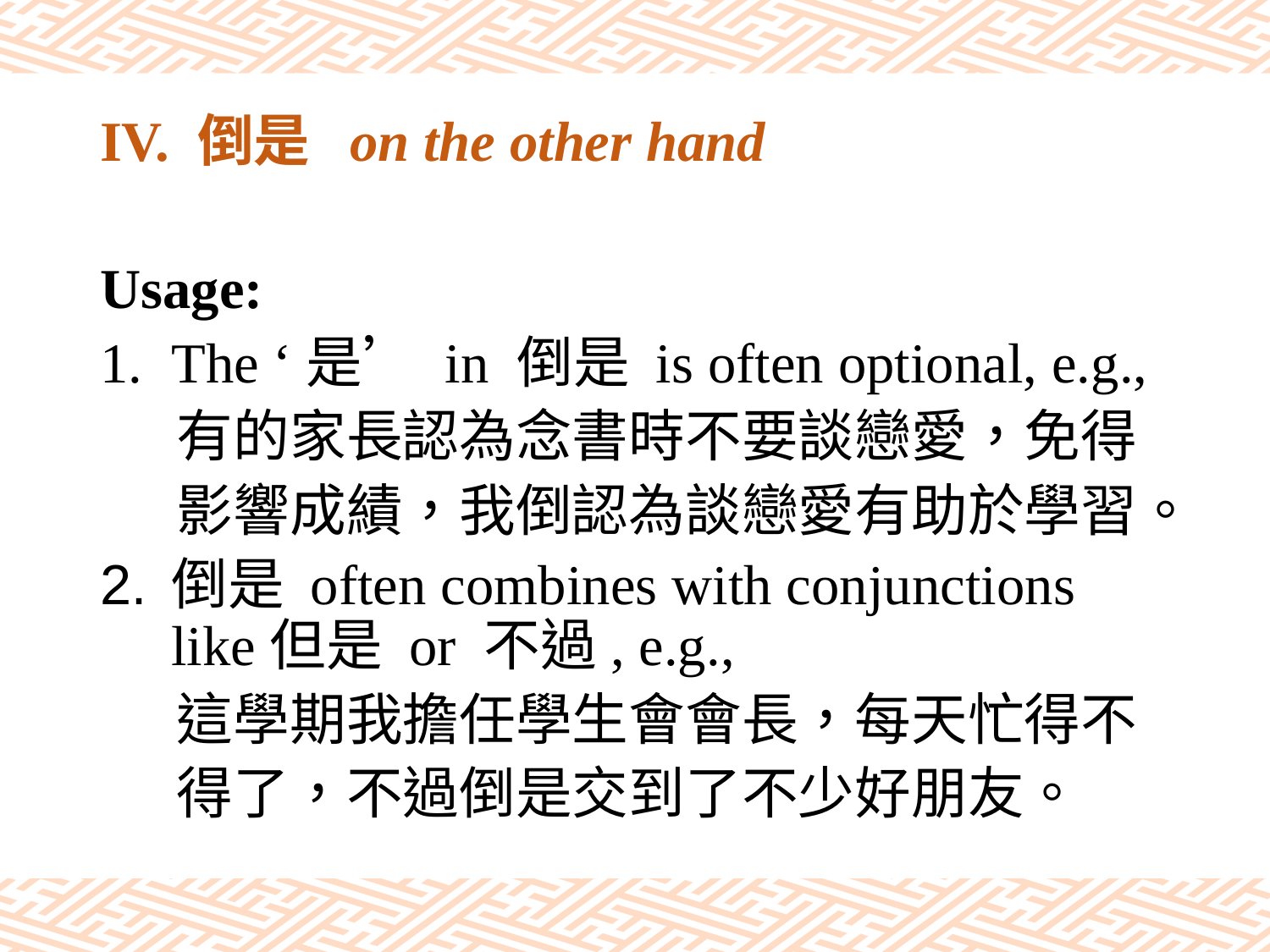

# IV. 倒是  on the other hand
Usage:
The ‘是’ in 倒是 is often optional, e.g.,
     有的家長認為念書時不要談戀愛，免得
     影響成績，我倒認為談戀愛有助於學習。
倒是 often combines with conjunctions like但是 or 不過, e.g.,
     這學期我擔任學生會會長，每天忙得不
     得了，不過倒是交到了不少好朋友。